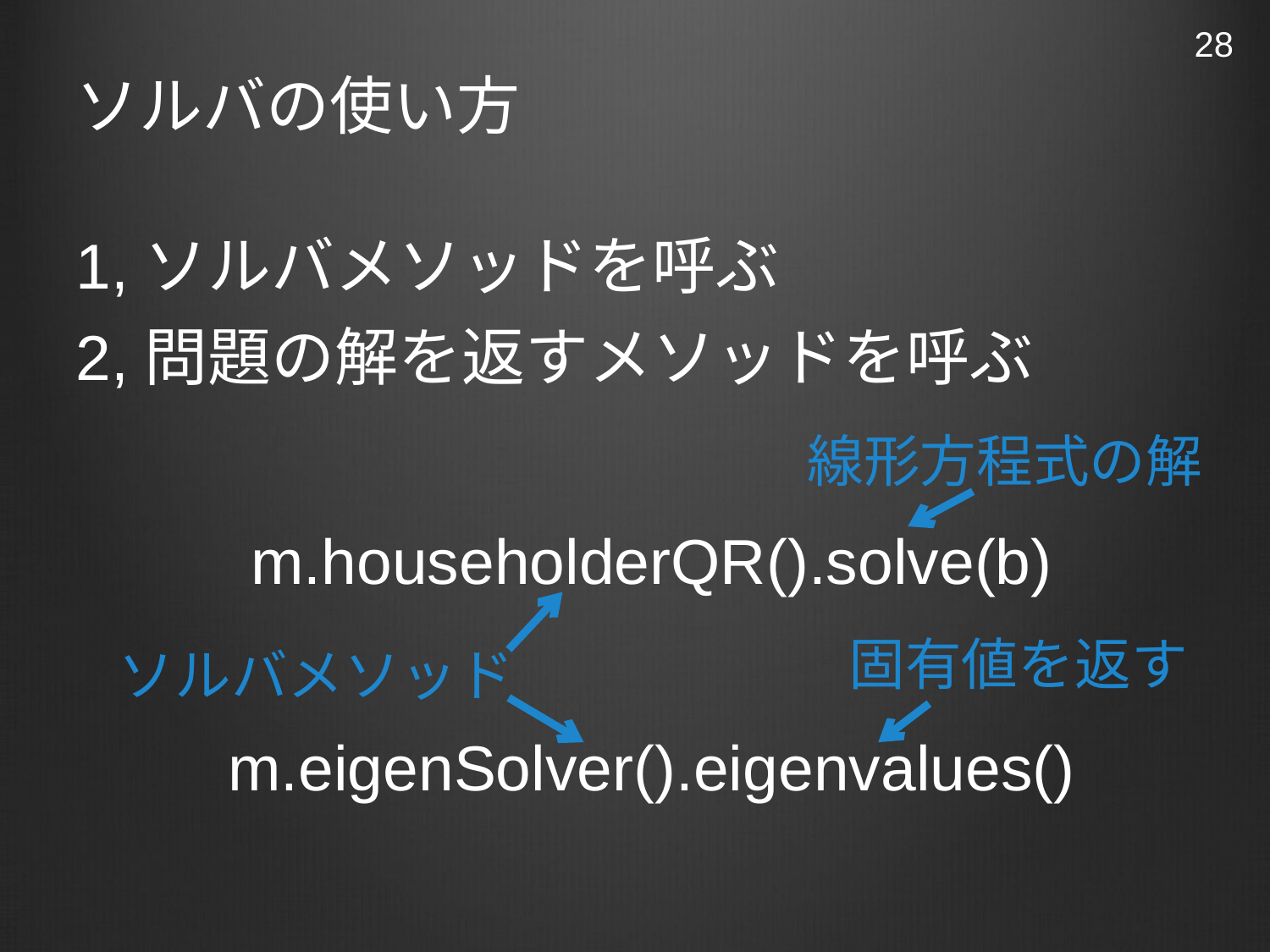

ソルバの使い方
28
1,ソルバメソッドを呼ぶ
2,問題の解を返すメソッドを呼ぶ
線形方程式の解
m.householderQR().solve(b)
固有値を返す
ソルバメソッド
m.eigenSolver().eigenvalues()